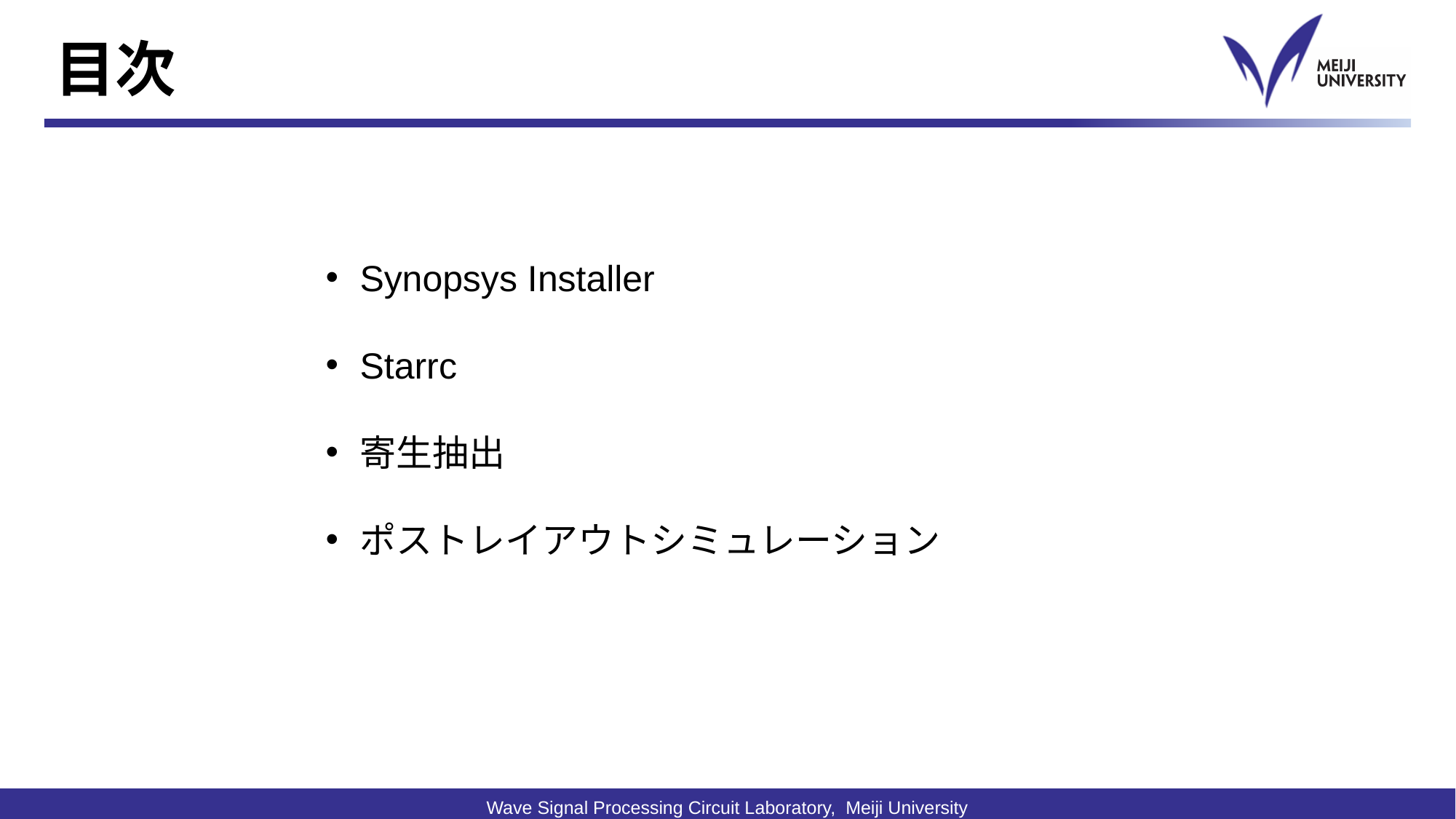

# 目次
Synopsys Installer

Starrc

寄生抽出

ポストレイアウトシミュレーション
Wave Signal Processing Circuit Laboratory,  Meiji University